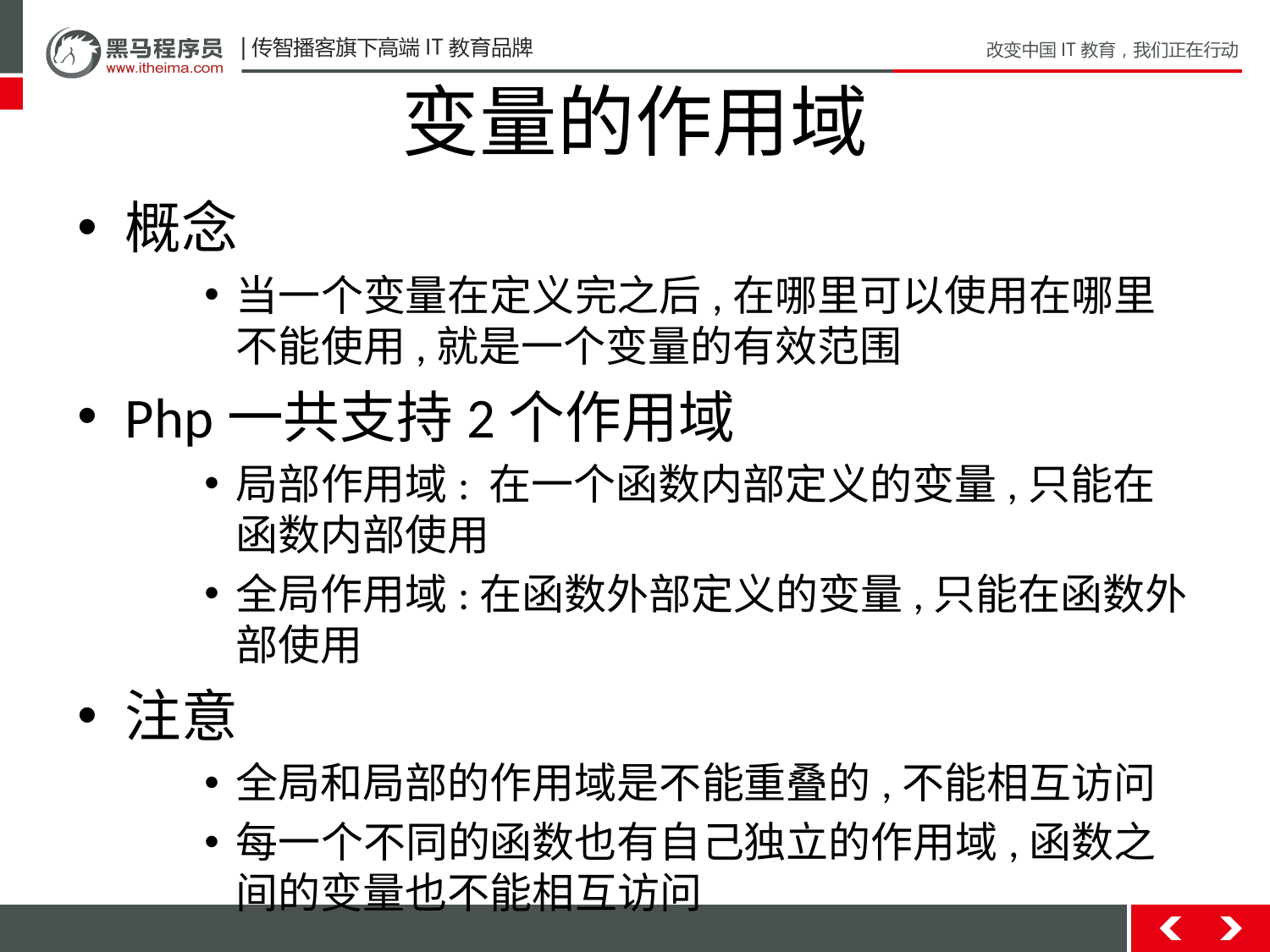

# 变量的作用域
概念
当一个变量在定义完之后,在哪里可以使用在哪里不能使用,就是一个变量的有效范围
Php一共支持2个作用域
局部作用域: 在一个函数内部定义的变量,只能在函数内部使用
全局作用域:在函数外部定义的变量,只能在函数外部使用
注意
全局和局部的作用域是不能重叠的,不能相互访问
每一个不同的函数也有自己独立的作用域,函数之间的变量也不能相互访问